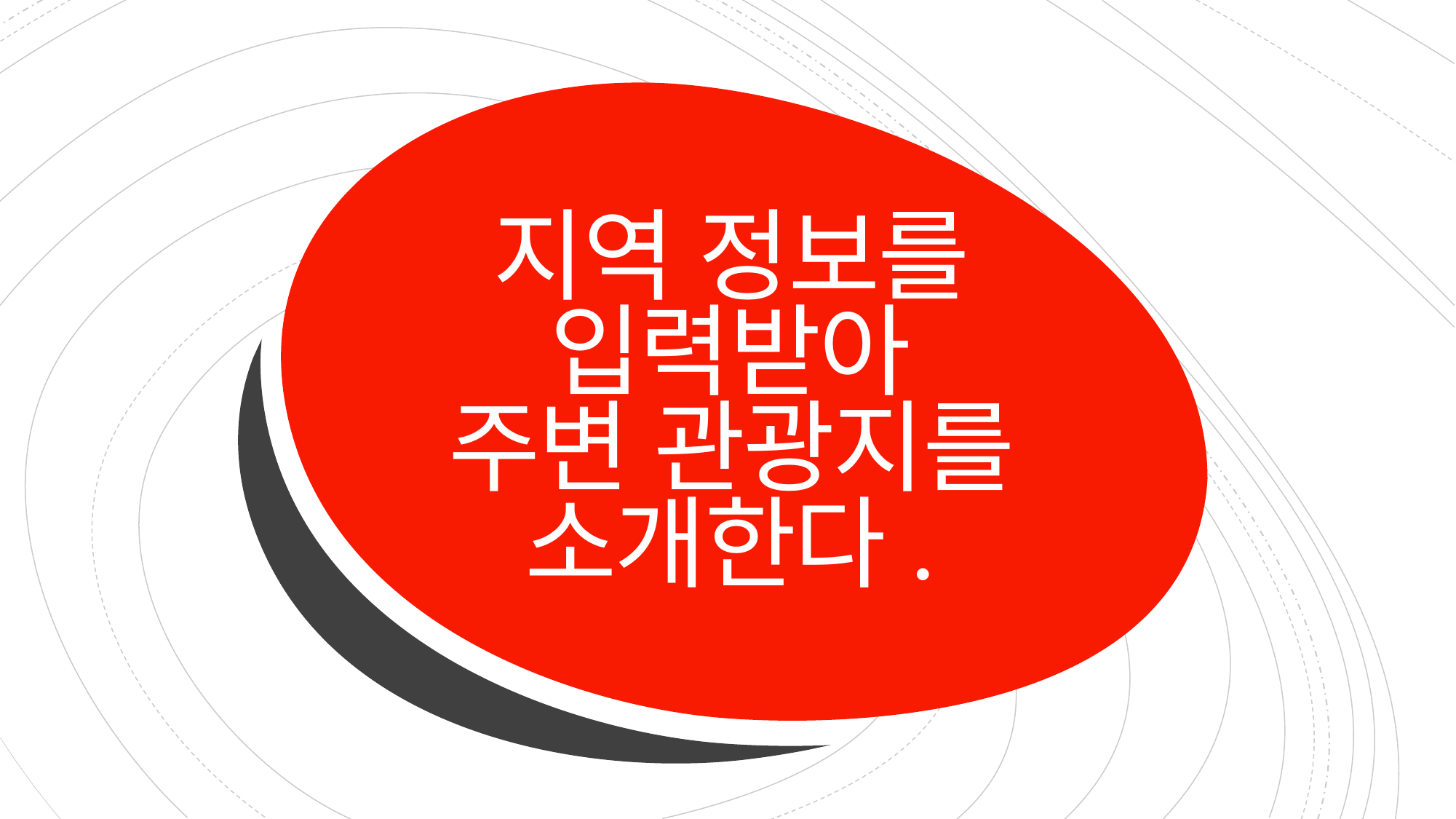

# 지역 정보를 입력받아 주변 관광지를 소개한다.